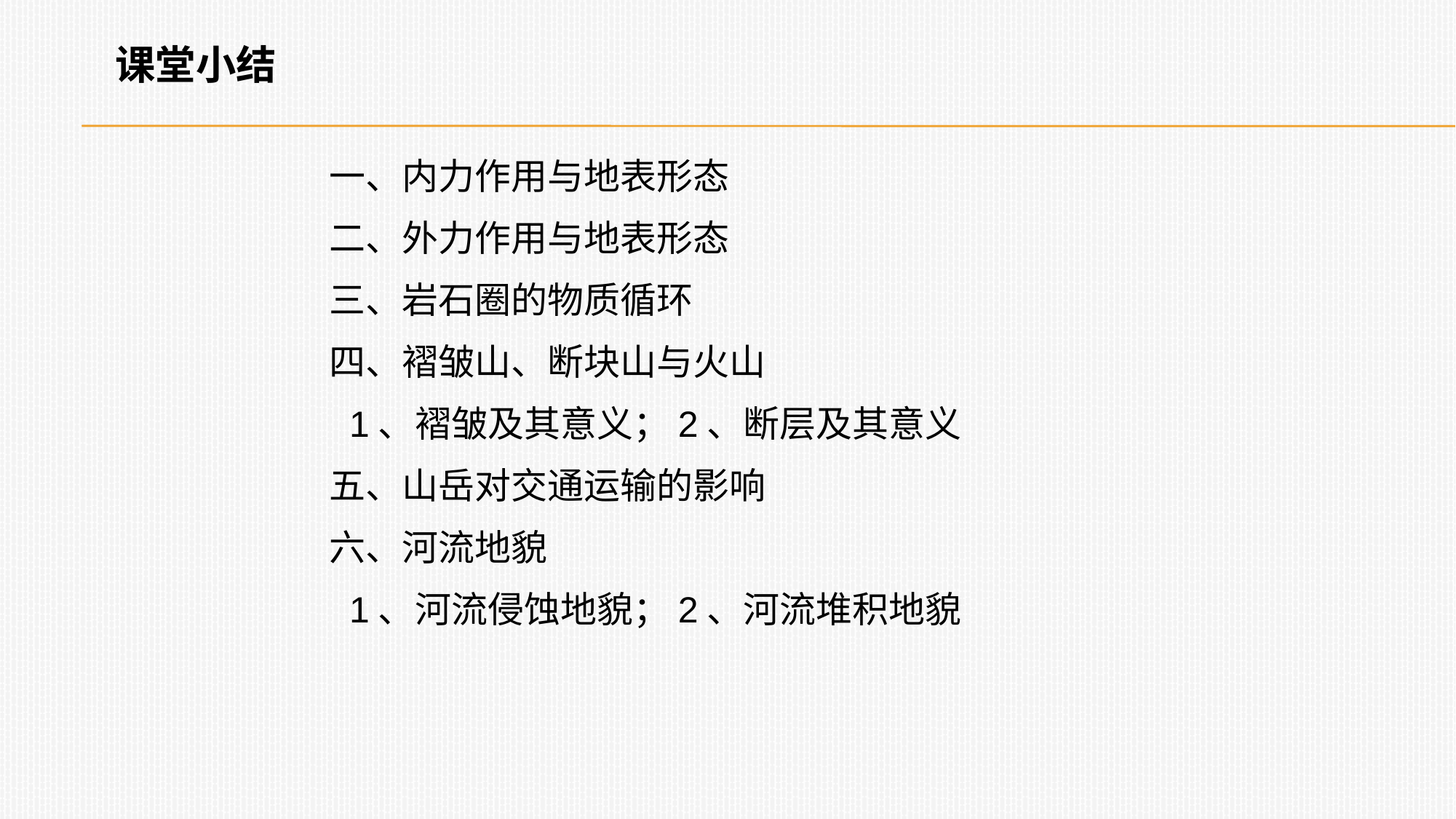

课堂小结
一、内力作用与地表形态
二、外力作用与地表形态
三、岩石圈的物质循环
四、褶皱山、断块山与火山
  1、褶皱及其意义；2、断层及其意义
五、山岳对交通运输的影响
六、河流地貌
  1、河流侵蚀地貌；2、河流堆积地貌